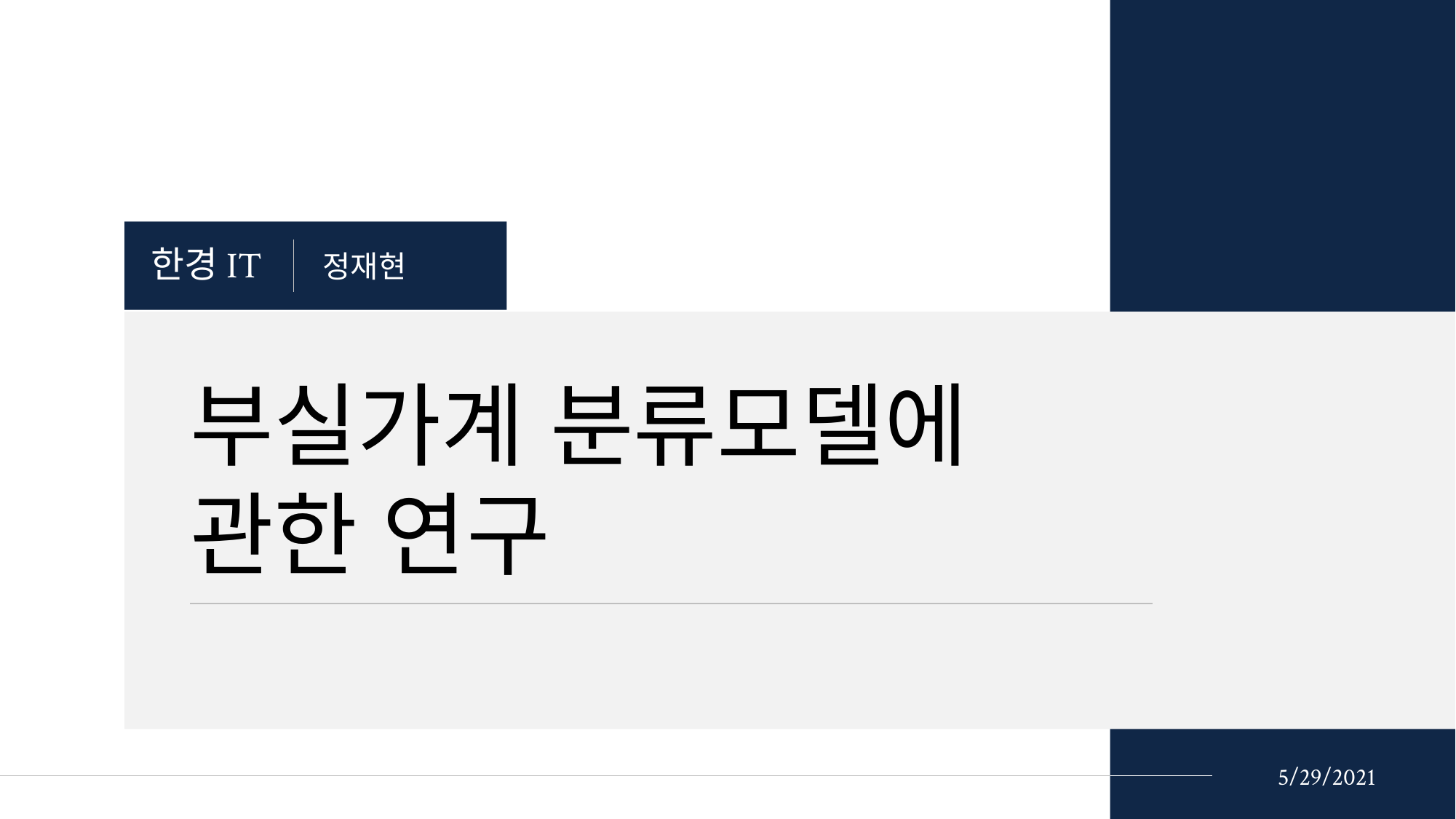

정재현

한경IT

부실가계 분류모델에 관한 연구

5/29/2021